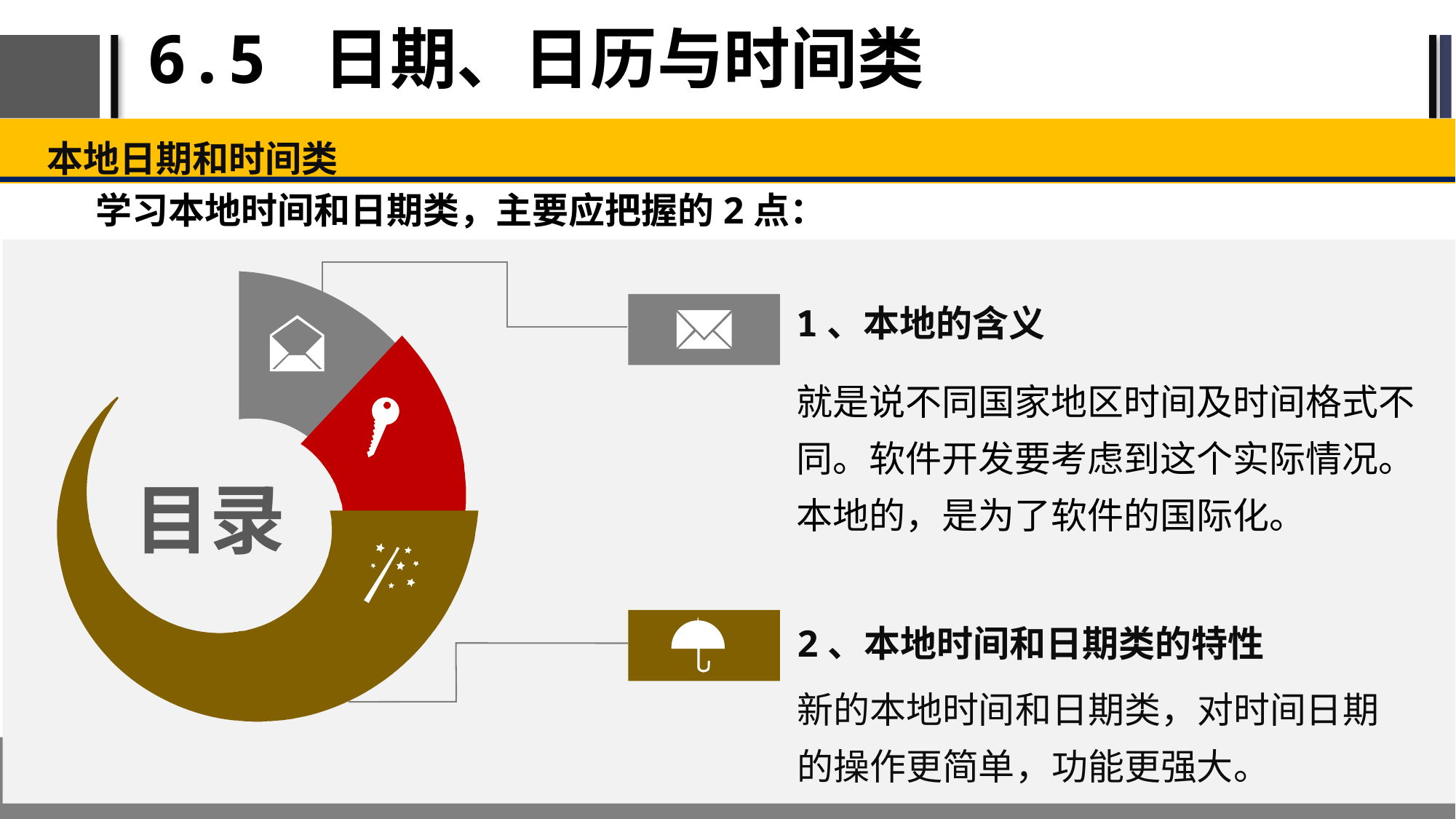

# 6.5 日期、日历与时间类

本地日期和时间类

学习本地时间和日期类，主要应把握的2点：

1、本地的含义

就是说不同国家地区时间及时间格式不同。软件开发要考虑到这个实际情况。本地的，是为了软件的国际化。

目录

2、本地时间和日期类的特性

新的本地时间和日期类，对时间日期的操作更简单，功能更强大。